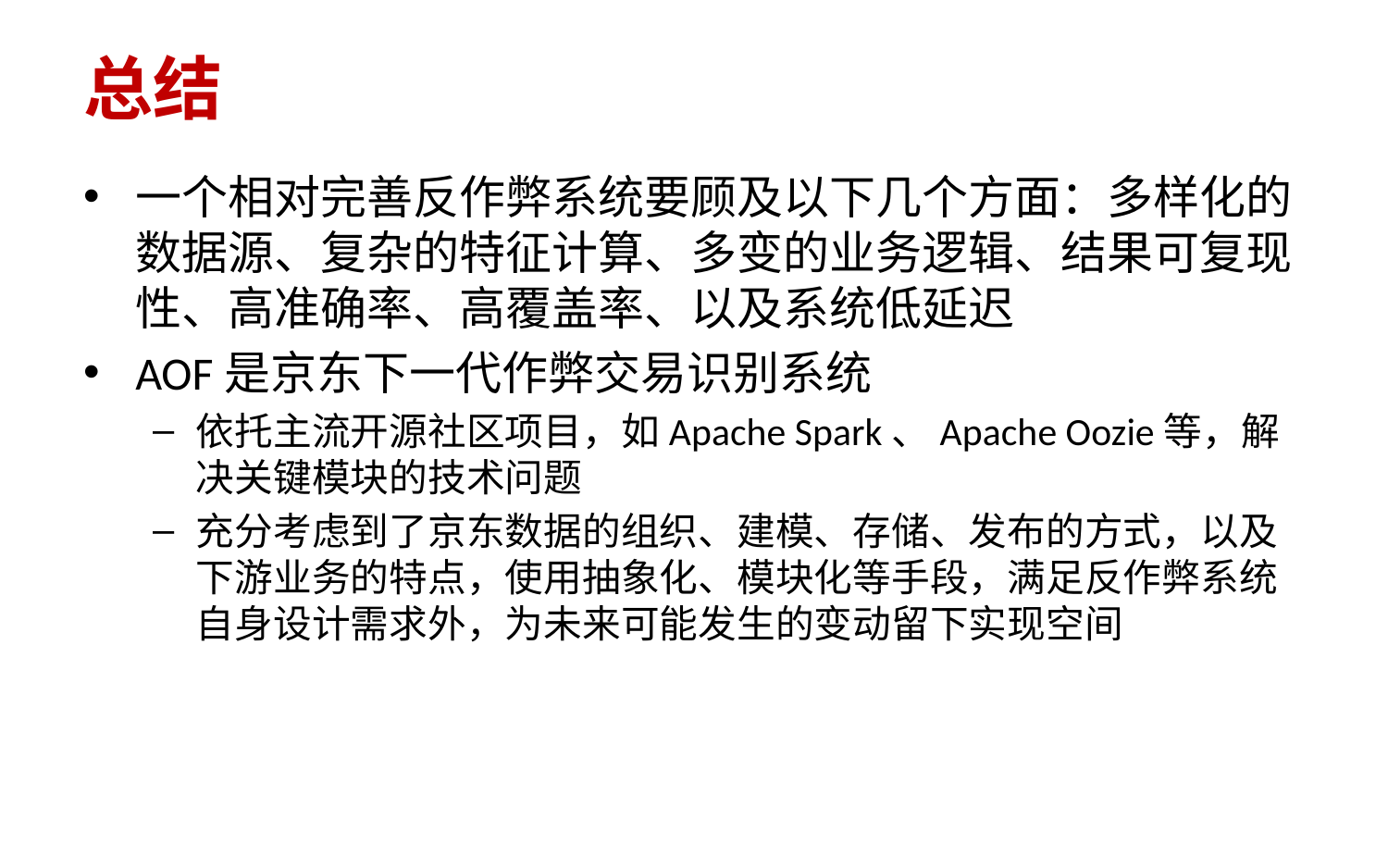

# 总结
一个相对完善反作弊系统要顾及以下几个方面：多样化的数据源、复杂的特征计算、多变的业务逻辑、结果可复现性、高准确率、高覆盖率、以及系统低延迟
AOF是京东下一代作弊交易识别系统
依托主流开源社区项目，如Apache Spark、Apache Oozie等，解决关键模块的技术问题
充分考虑到了京东数据的组织、建模、存储、发布的方式，以及下游业务的特点，使用抽象化、模块化等手段，满足反作弊系统自身设计需求外，为未来可能发生的变动留下实现空间